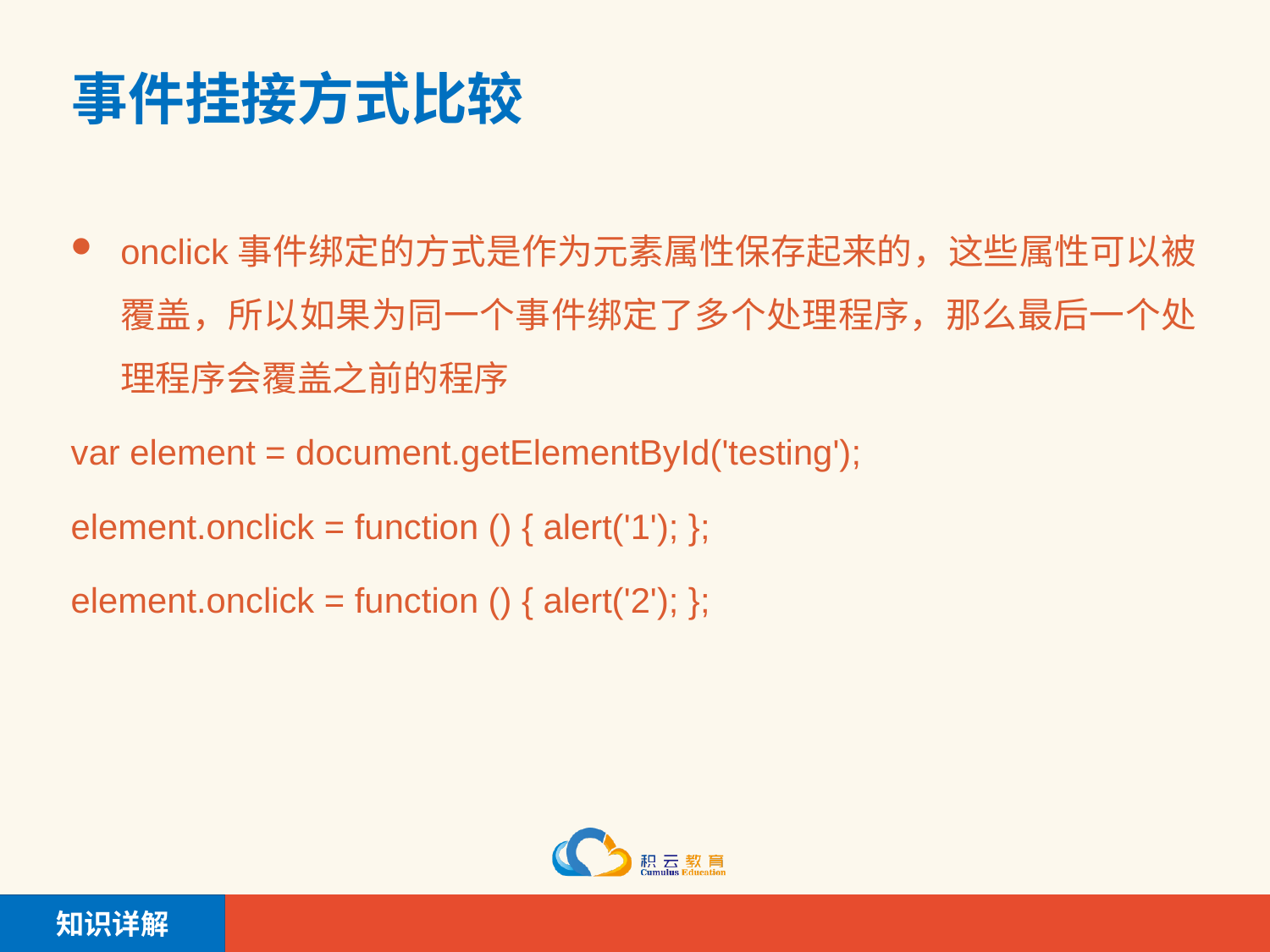

# 事件挂接方式比较
onclick事件绑定的方式是作为元素属性保存起来的，这些属性可以被覆盖，所以如果为同一个事件绑定了多个处理程序，那么最后一个处理程序会覆盖之前的程序
var element = document.getElementById('testing');
element.onclick = function () { alert('1'); };
element.onclick = function () { alert('2'); };